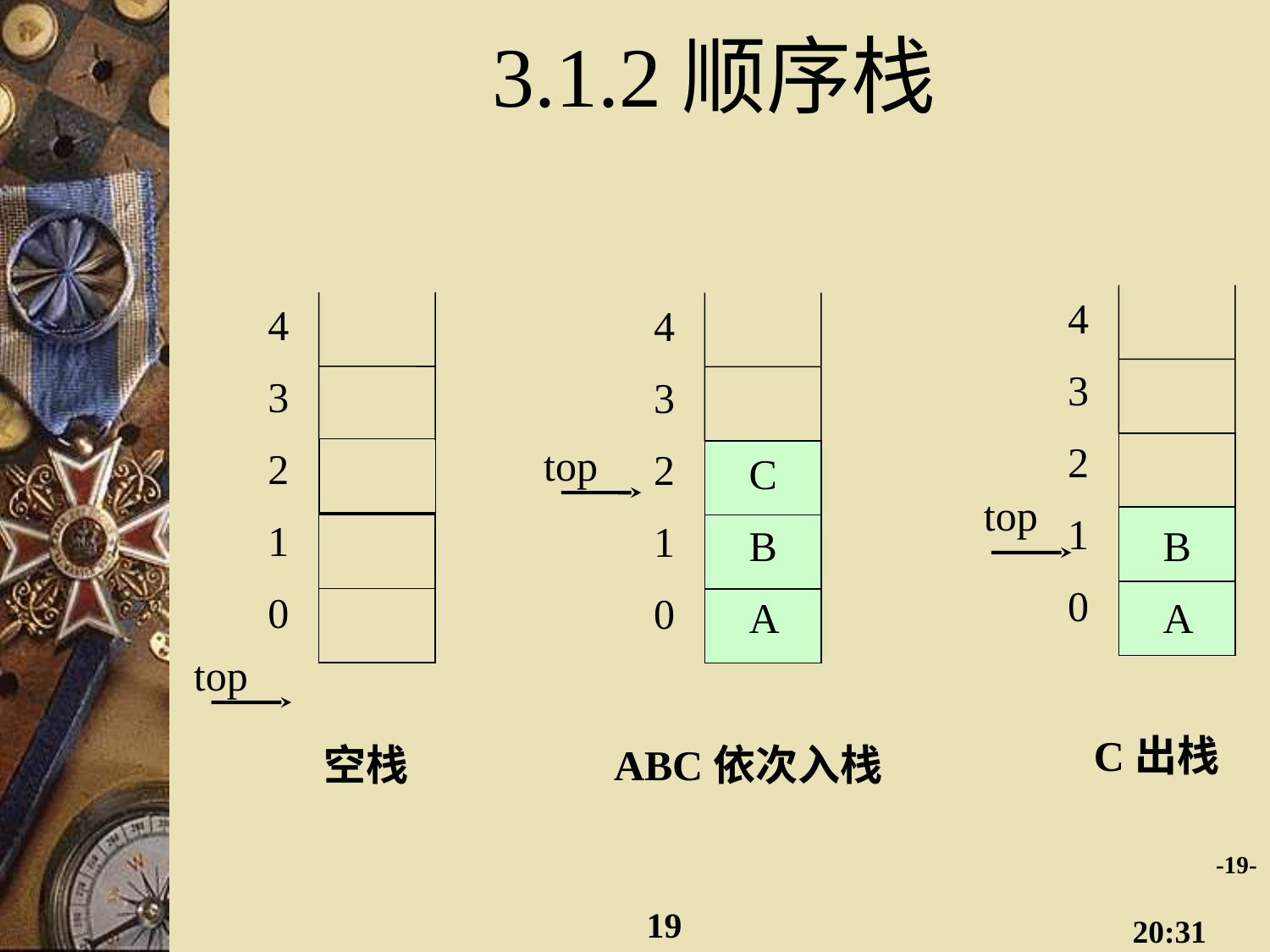

# 3.1.2顺序栈

4
3
2
1
0

top

B
A

C出栈
4
3
2
1
0

top

空栈
4
3
2
1
0

top

C
B
A

ABC依次入栈
-19-